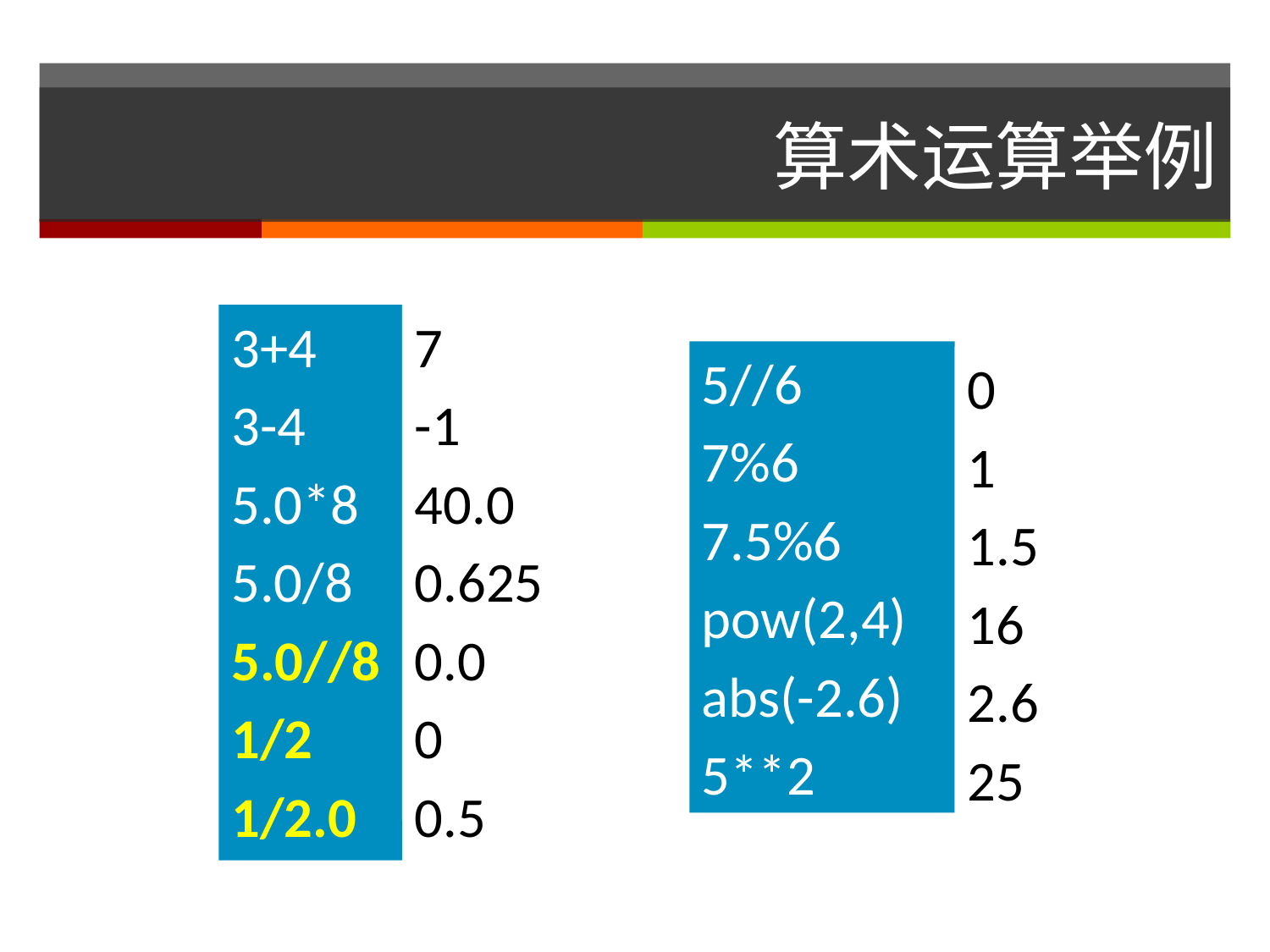

# 算术运算举例
3+4
3-4
5.0*8
5.0/8
5.0//8
1/2
1/2.0
7
-1
40.0
0.625
0.0
0
0.5
5//6
7%6
7.5%6
pow(2,4)
abs(-2.6)
5**2
0
1
1.5
16
2.6
25